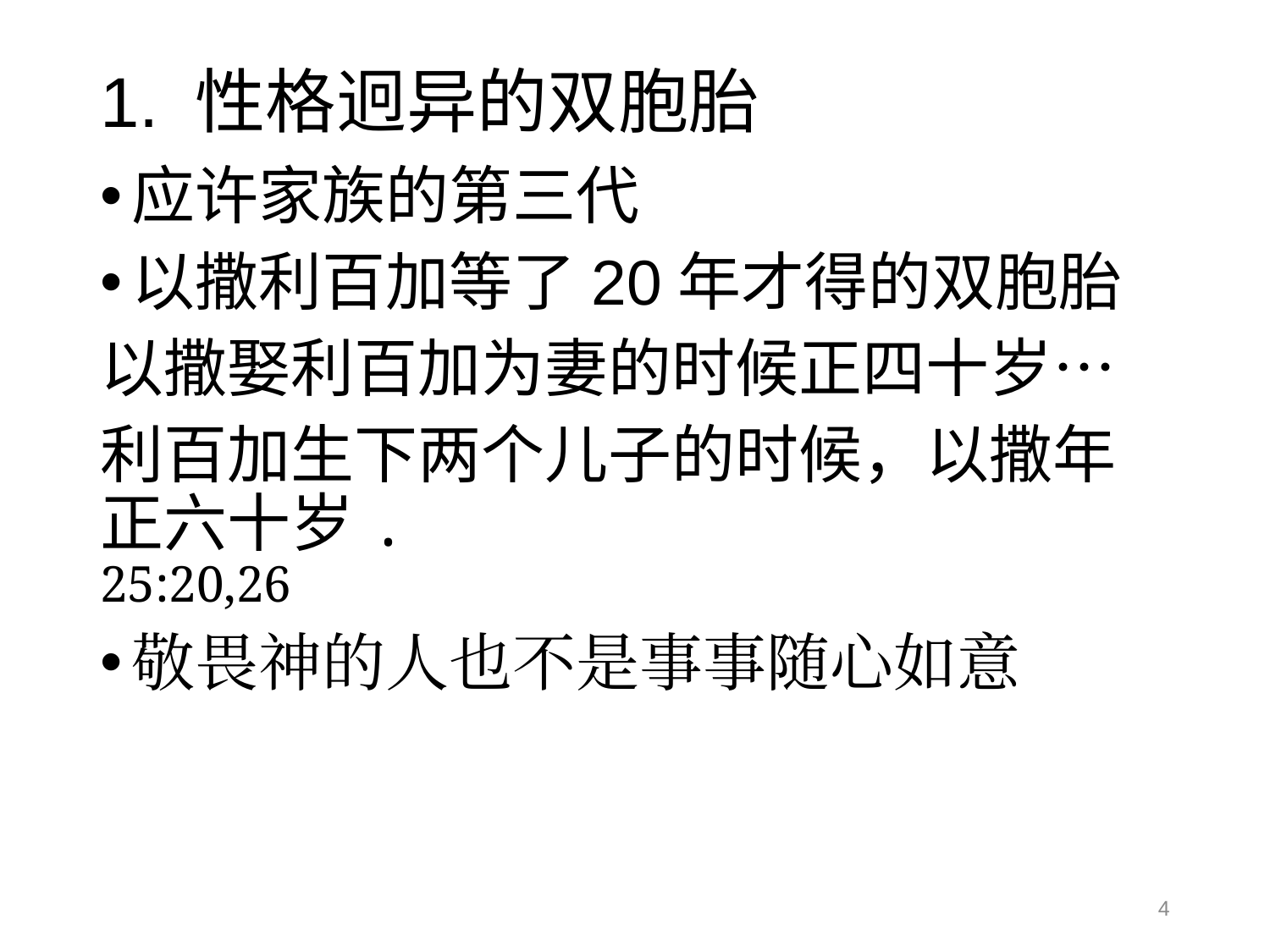

# 1. 性格迥异的双胞胎
应许家族的第三代
以撒利百加等了20年才得的双胞胎
以撒娶利百加为妻的时候正四十岁…
利百加生下两个儿子的时候，以撒年正六十岁.                  25:20,26
敬畏神的人也不是事事随心如意
4